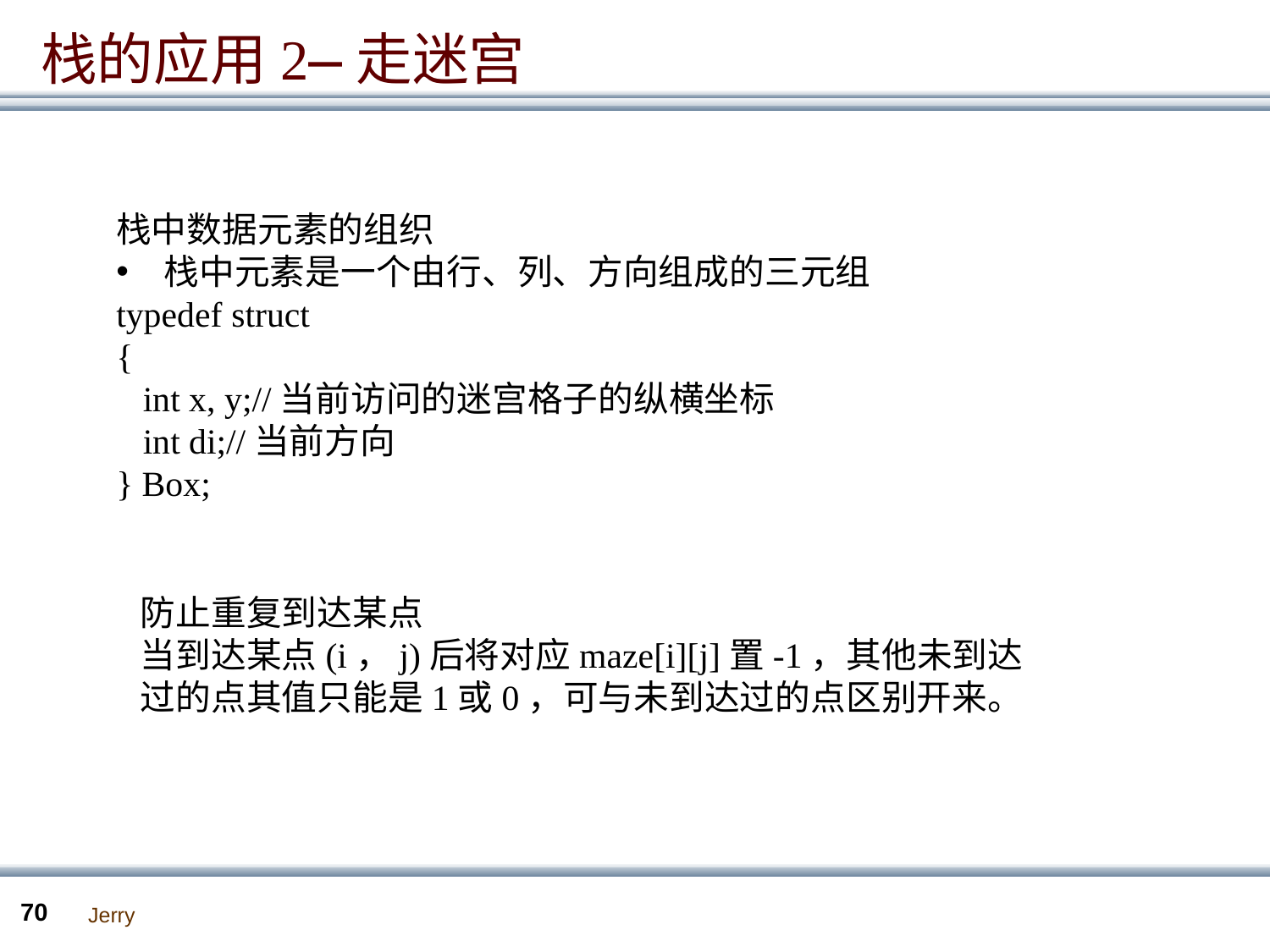

栈的应用2—走迷宫
栈中数据元素的组织
栈中元素是一个由行、列、方向组成的三元组
typedef struct
{
   int x, y;//当前访问的迷宫格子的纵横坐标
   int di;//当前方向
} Box;
防止重复到达某点
当到达某点(i，j)后将对应maze[i][j]置-1，其他未到达过的点其值只能是1或0，可与未到达过的点区别开来。